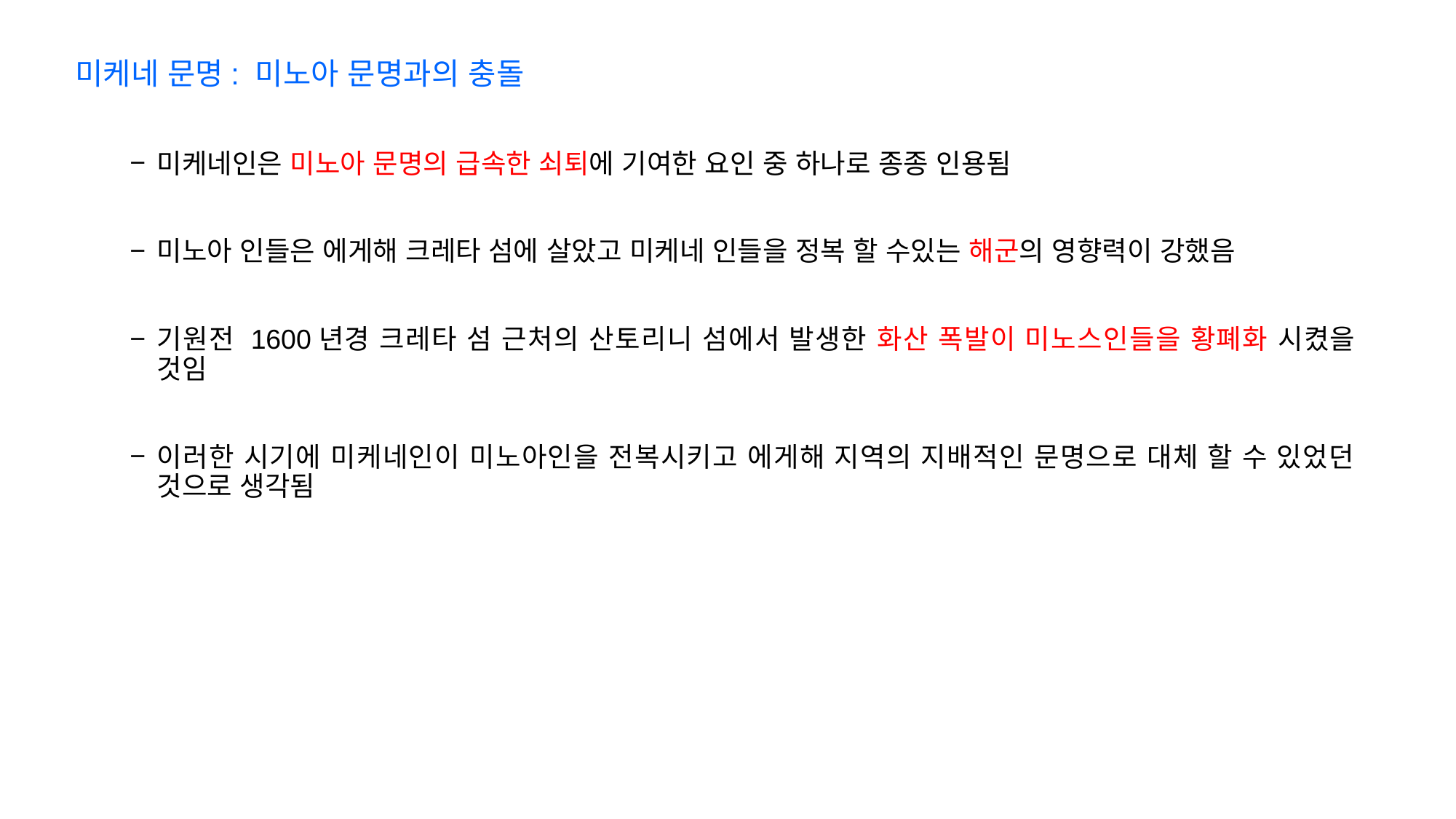

미케네 문명: 미노아 문명과의 충돌

미케네인은 미노아 문명의 급속한 쇠퇴에 기여한 요인 중 하나로 종종 인용됨

미노아 인들은 에게해 크레타 섬에 살았고 미케네 인들을 정복 할 수있는 해군의 영향력이 강했음

기원전 1600년경 크레타 섬 근처의 산토리니 섬에서 발생한 화산 폭발이 미노스인들을 황폐화 시켰을 것임

이러한 시기에 미케네인이 미노아인을 전복시키고 에게해 지역의 지배적인 문명으로 대체 할 수 있었던 것으로 생각됨